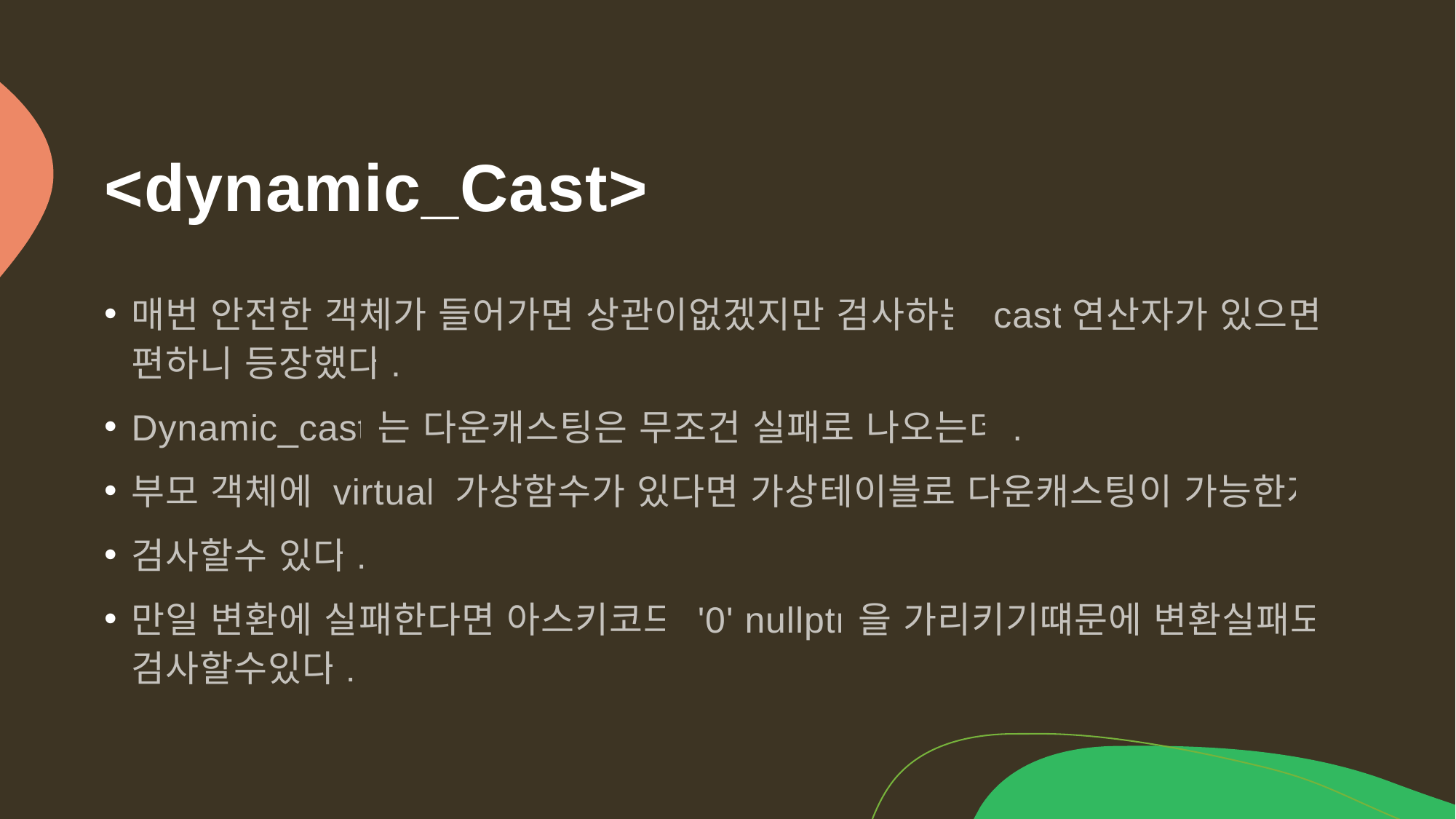

# <dynamic_Cast>
매번 안전한 객체가 들어가면 상관이없겠지만 검사하는 cast연산자가 있으면 편하니 등장했다.
Dynamic_cast는 다운캐스팅은 무조건 실패로 나오는데.
부모 객체에 virtual 가상함수가 있다면 가상테이블로 다운캐스팅이 가능한지
검사할수 있다.
만일 변환에 실패한다면 아스키코드 '0' nullptr을 가리키기떄문에 변환실패도 검사할수있다.